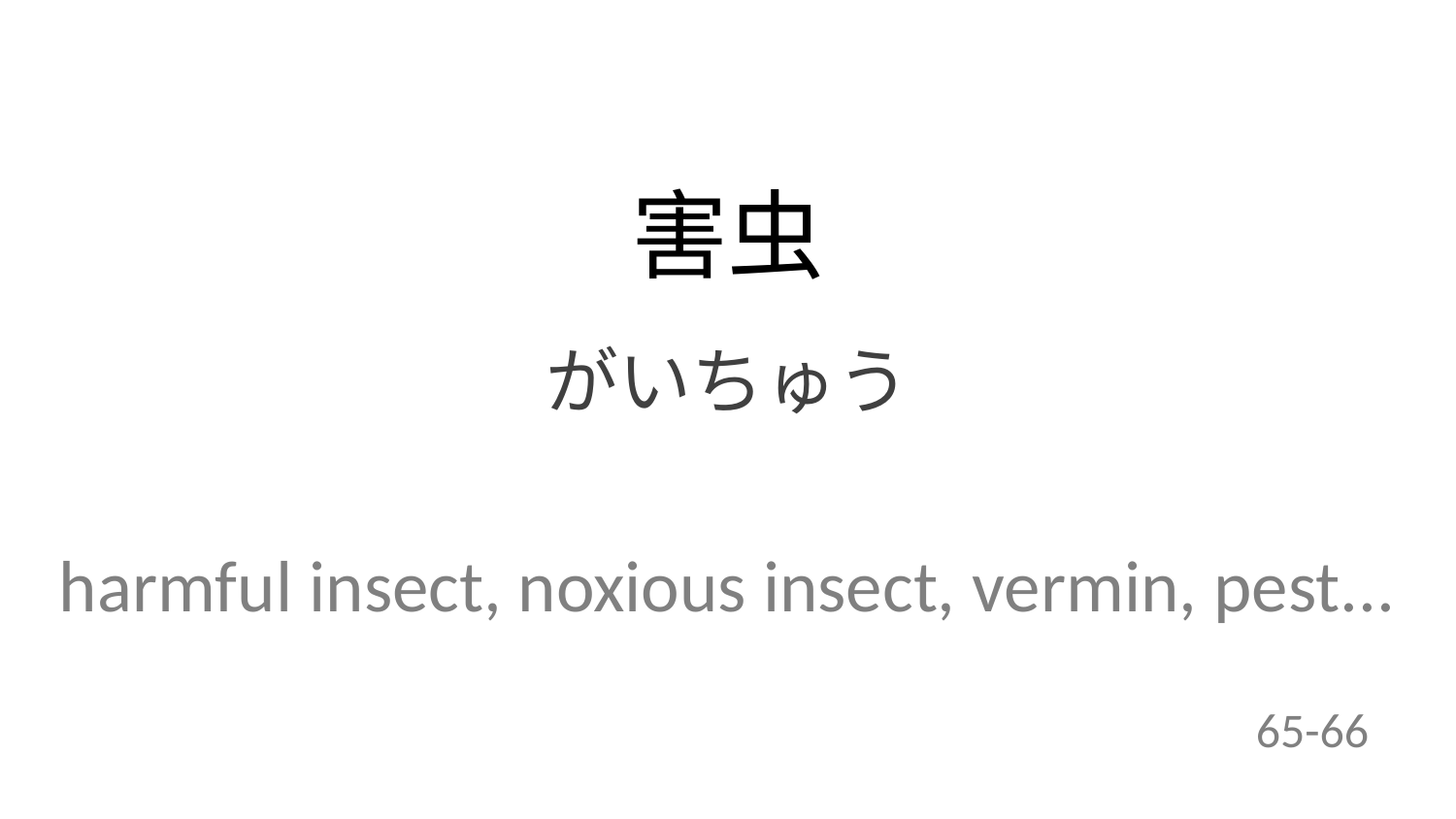

害虫

がいちゅう
harmful insect, noxious insect, vermin, pest...
65-66